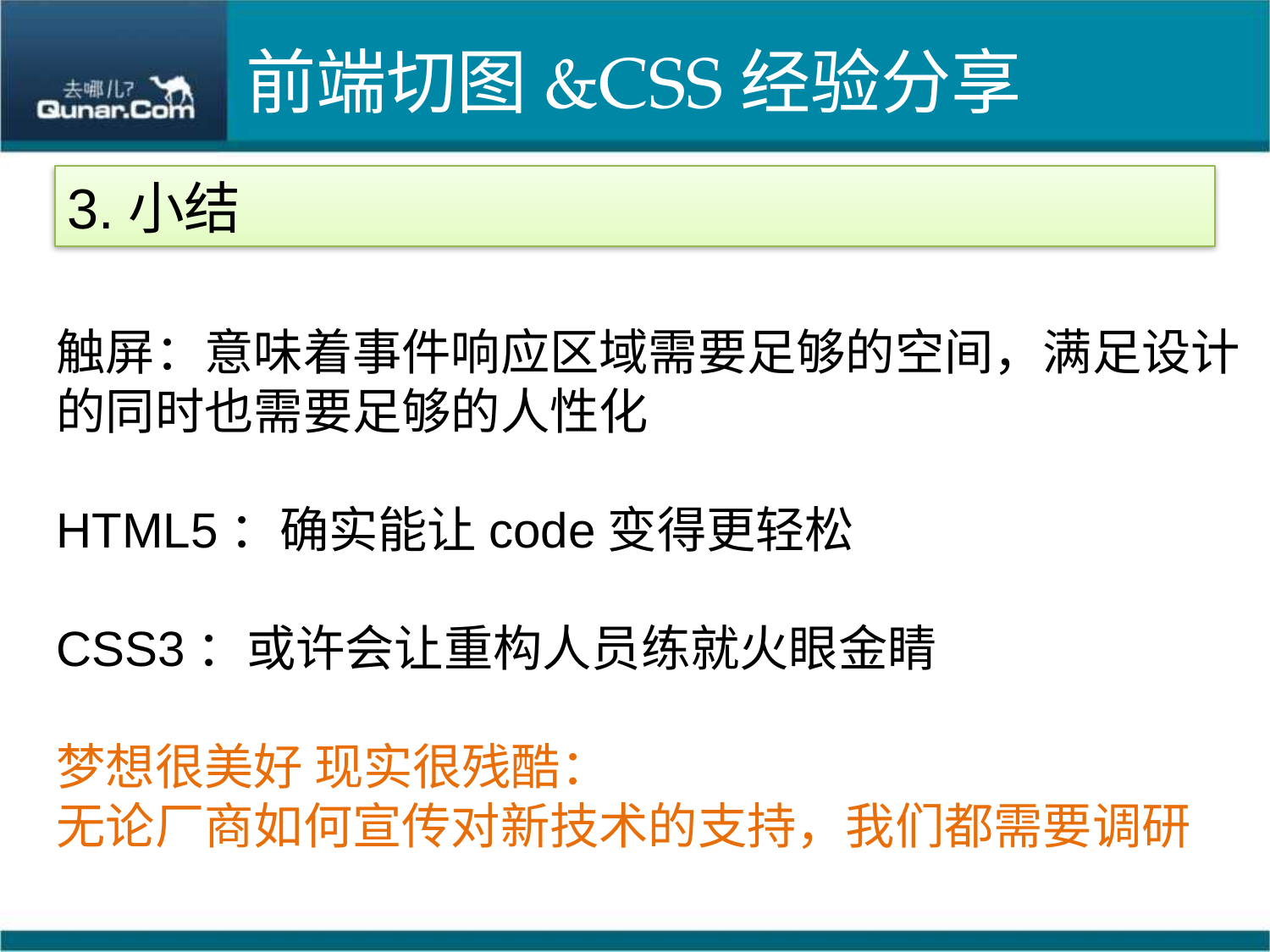

# 前端切图&CSS经验分享
3.小结
触屏：意味着事件响应区域需要足够的空间，满足设计的同时也需要足够的人性化

HTML5：确实能让code变得更轻松

CSS3：或许会让重构人员练就火眼金睛

梦想很美好 现实很残酷：
无论厂商如何宣传对新技术的支持，我们都需要调研